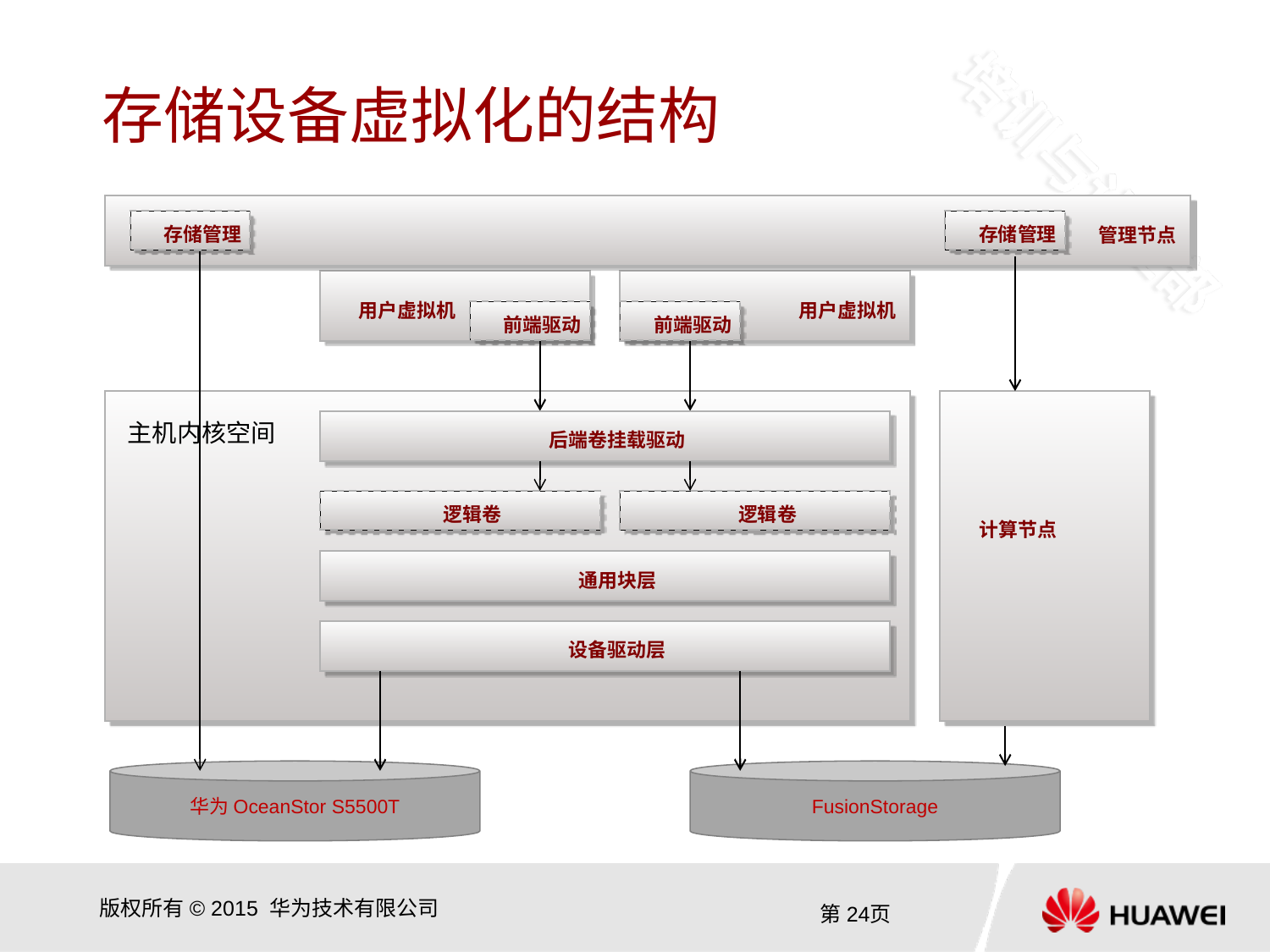

# 存储设备虚拟化的结构
管理节点
存储管理
存储管理
用户虚拟机
用户虚拟机
前端驱动
前端驱动

计算节点

主机内核空间
后端卷挂载驱动
逻辑卷
逻辑卷
通用块层
设备驱动层
华为OceanStor S5500T
FusionStorage